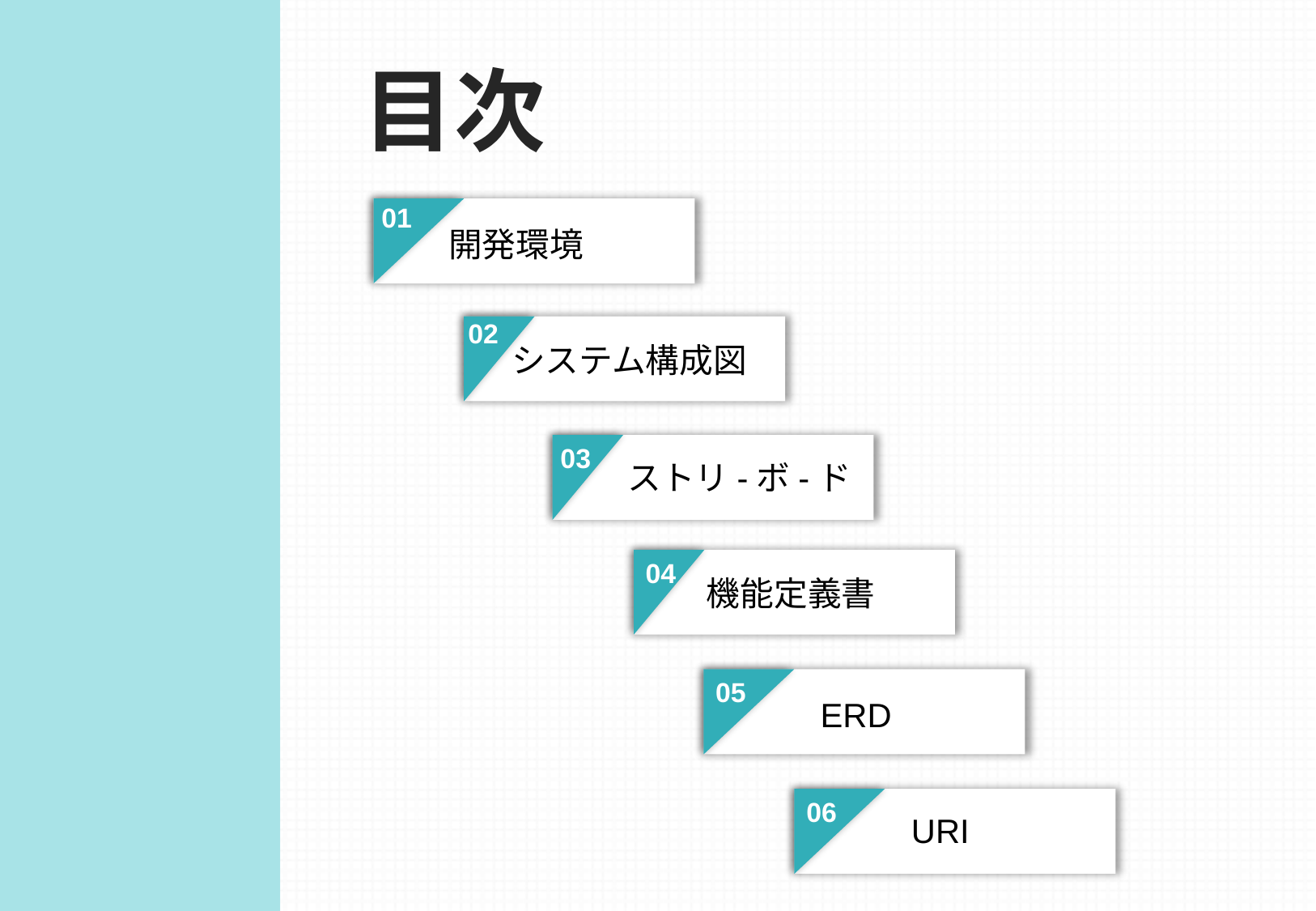

目次
01

開発環境
02

システム構成図
03

ストリ-ボ-ド

04
機能定義書

05
 ERD

06
 URI